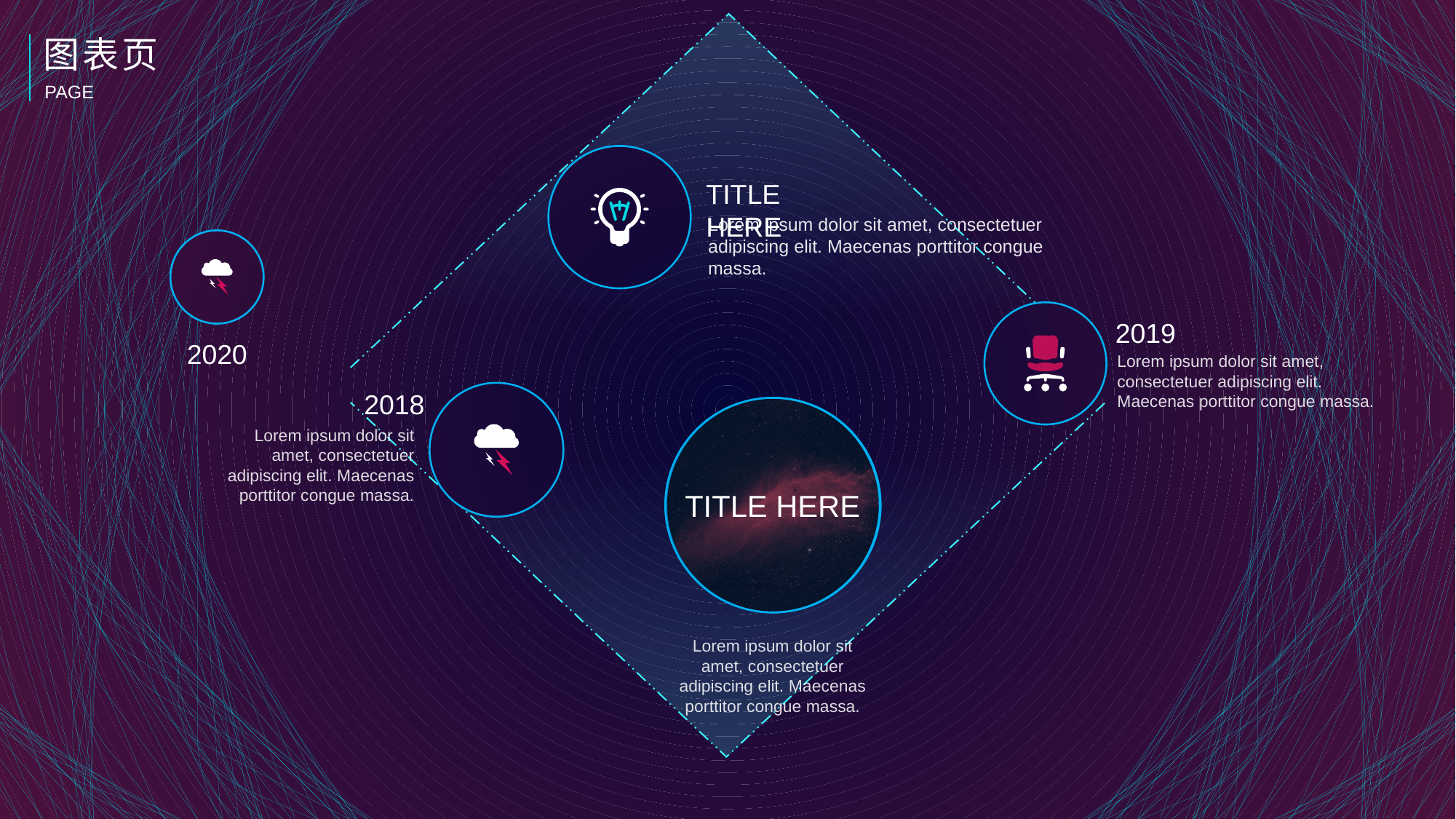

图表页
PAGE

TITLE HERE
Lorem ipsum dolor sit amet, consectetuer adipiscing elit. Maecenas porttitor congue massa.

2019
2020
Lorem ipsum dolor sit amet, consectetuer adipiscing elit. Maecenas porttitor congue massa.
2018

Lorem ipsum dolor sit amet, consectetuer adipiscing elit. Maecenas porttitor congue massa.
TITLE HERE
Lorem ipsum dolor sit amet, consectetuer adipiscing elit. Maecenas porttitor congue massa.